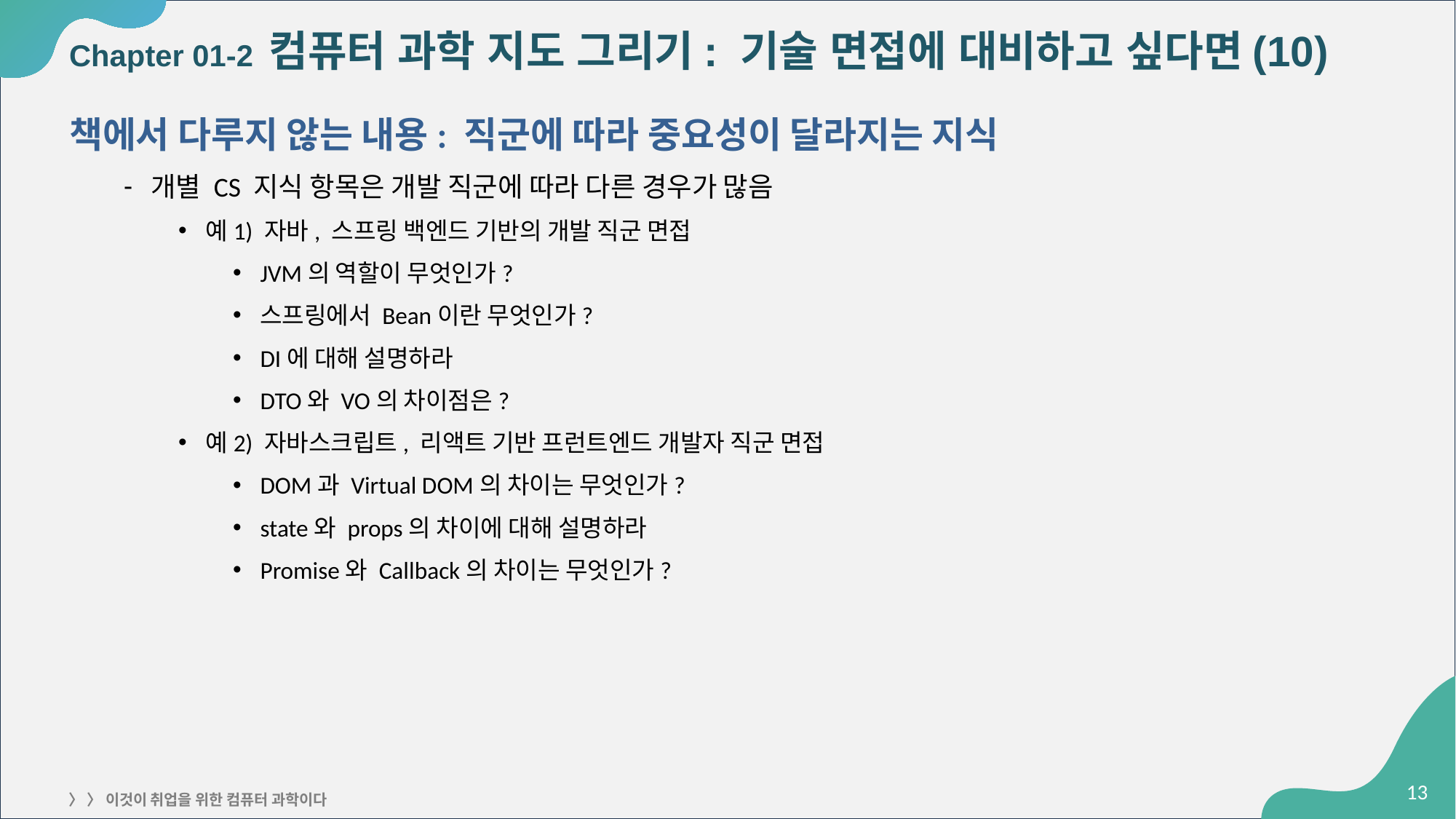

# Chapter 01-2 컴퓨터 과학 지도 그리기: 기술 면접에 대비하고 싶다면(10)
책에서 다루지 않는 내용: 직군에 따라 중요성이 달라지는 지식
개별 CS 지식 항목은 개발 직군에 따라 다른 경우가 많음
예1) 자바, 스프링 백엔드 기반의 개발 직군 면접
JVM의 역할이 무엇인가?
스프링에서 Bean이란 무엇인가?
DI에 대해 설명하라
DTO와 VO의 차이점은?
예2) 자바스크립트, 리액트 기반 프런트엔드 개발자 직군 면접
DOM과 Virtual DOM의 차이는 무엇인가?
state와 props의 차이에 대해 설명하라
Promise와 Callback의 차이는 무엇인가?

13
〉 〉 이것이 취업을 위한 컴퓨터 과학이다